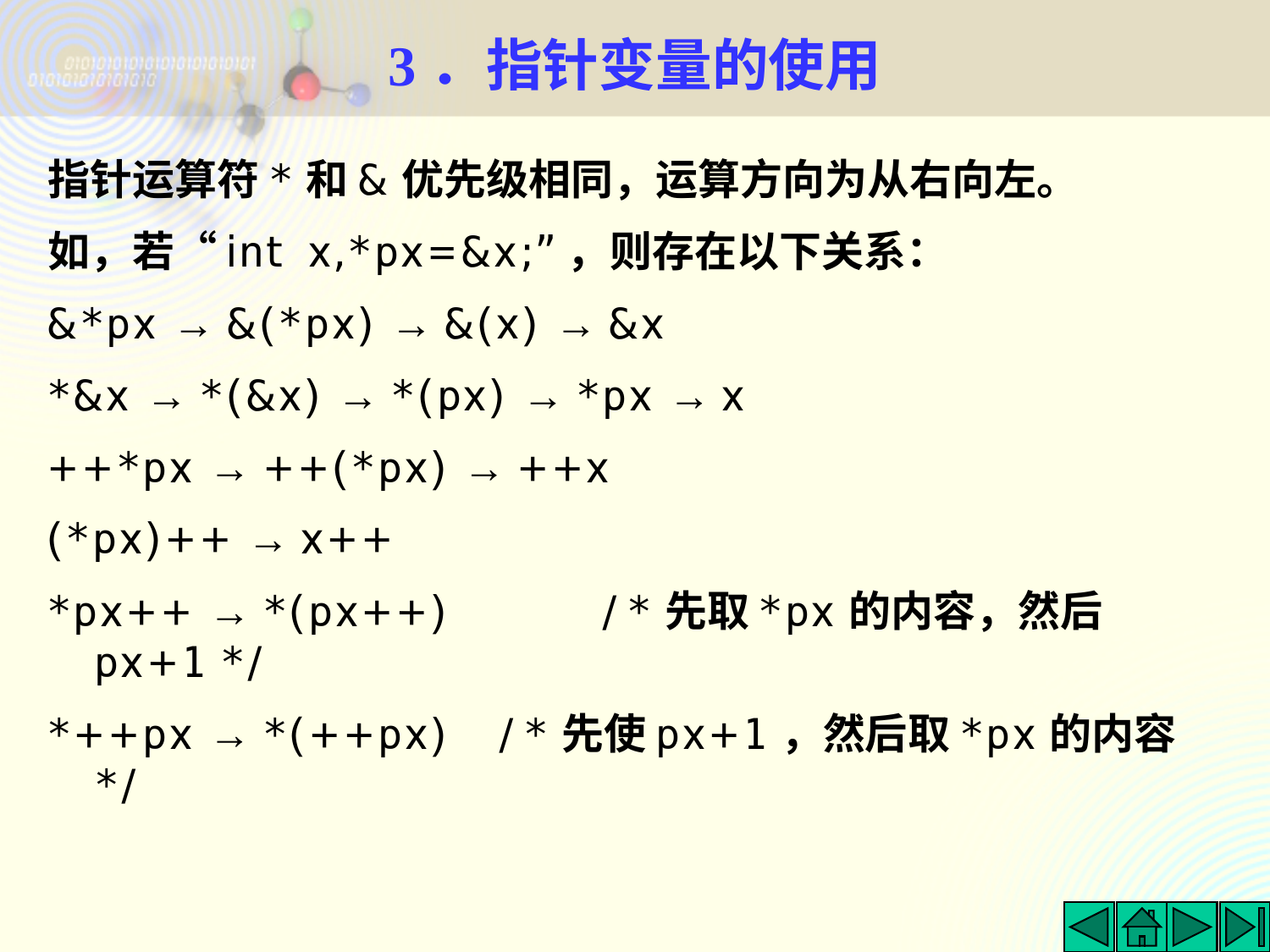

# 3．指针变量的使用
指针运算符*和&优先级相同，运算方向为从右向左。
如，若“int  x,*px=&x;”，则存在以下关系：
&*px → &(*px) → &(x) → &x
*&x → *(&x) → *(px) → *px → x
++*px → ++(*px) → ++x
(*px)++ → x++
*px++ → *(px++)      	/*先取*px的内容，然后px+1 */
*++px → *(++px)    /*先使px+1，然后取*px的内容 */